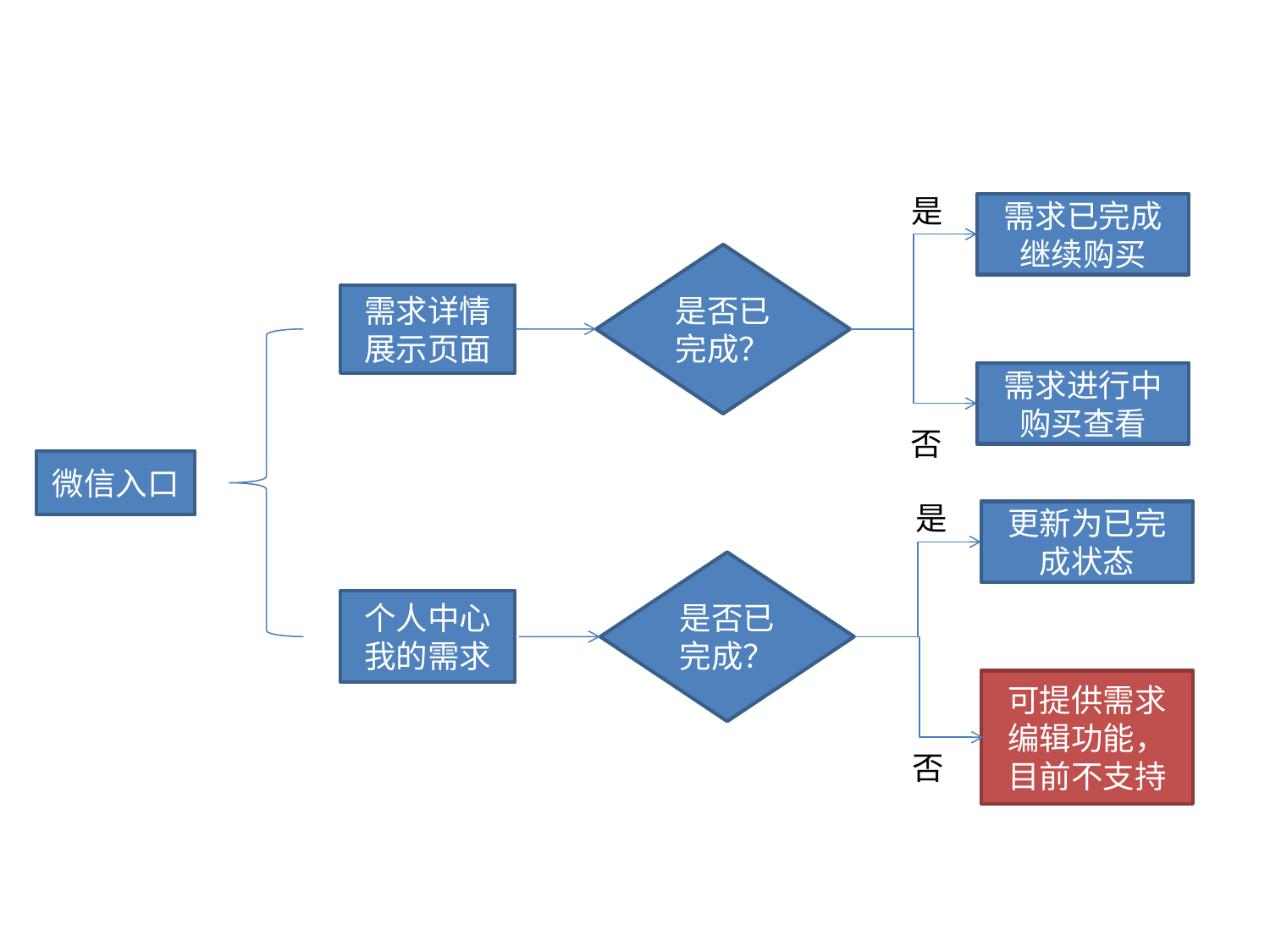

是
需求已完成
继续购买
是否已完成？
需求详情展示页面

需求进行中
购买查看
否
微信入口
是
更新为已完成状态
是否已完成？
个人中心我的需求
可提供需求编辑功能，目前不支持
否